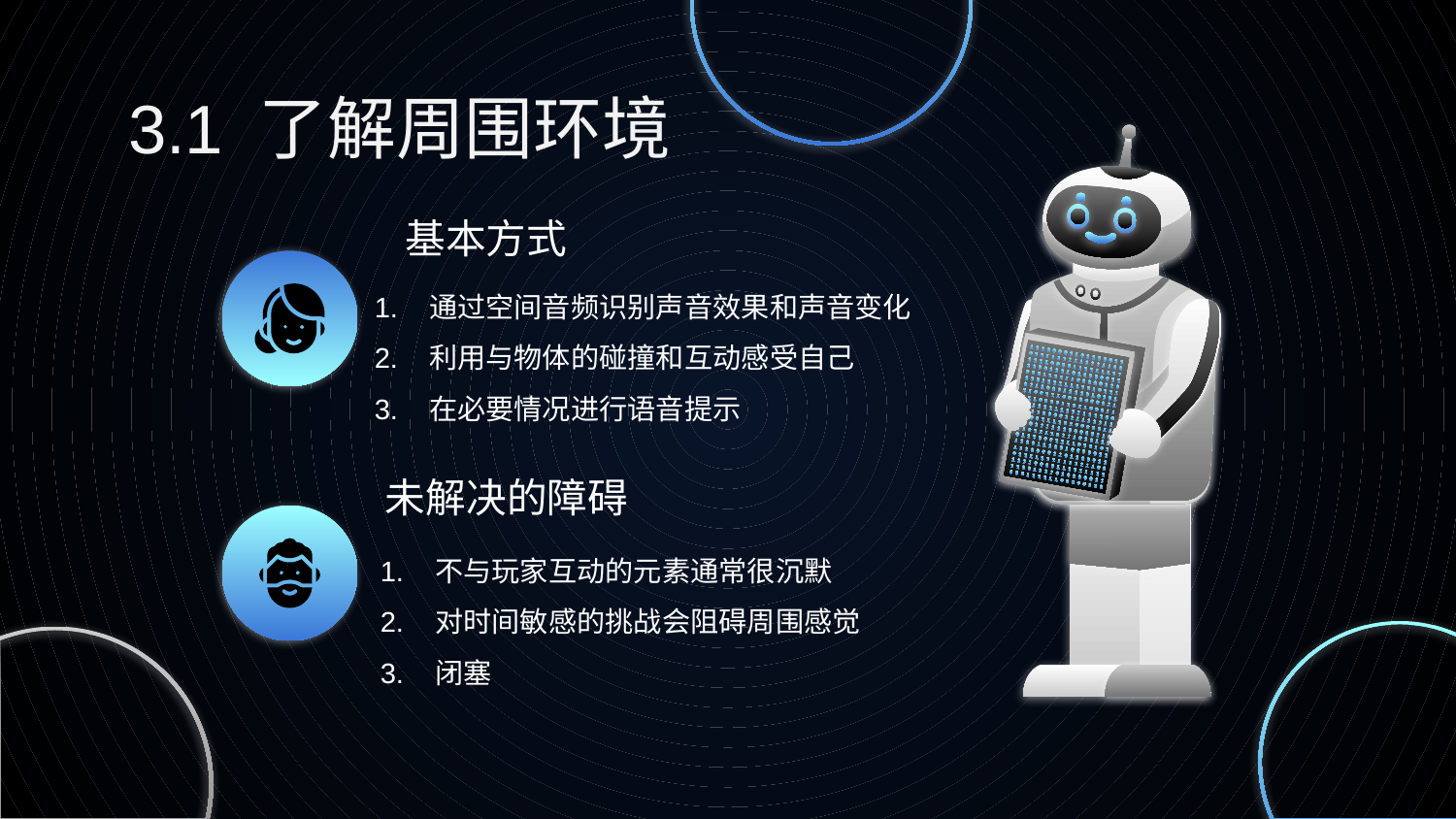

# 3.1 了解周围环境

基本方式

通过空间音频识别声音效果和声音变化
利用与物体的碰撞和互动感受自己
在必要情况进行语音提示
未解决的障碍

不与玩家互动的元素通常很沉默
对时间敏感的挑战会阻碍周围感觉
闭塞